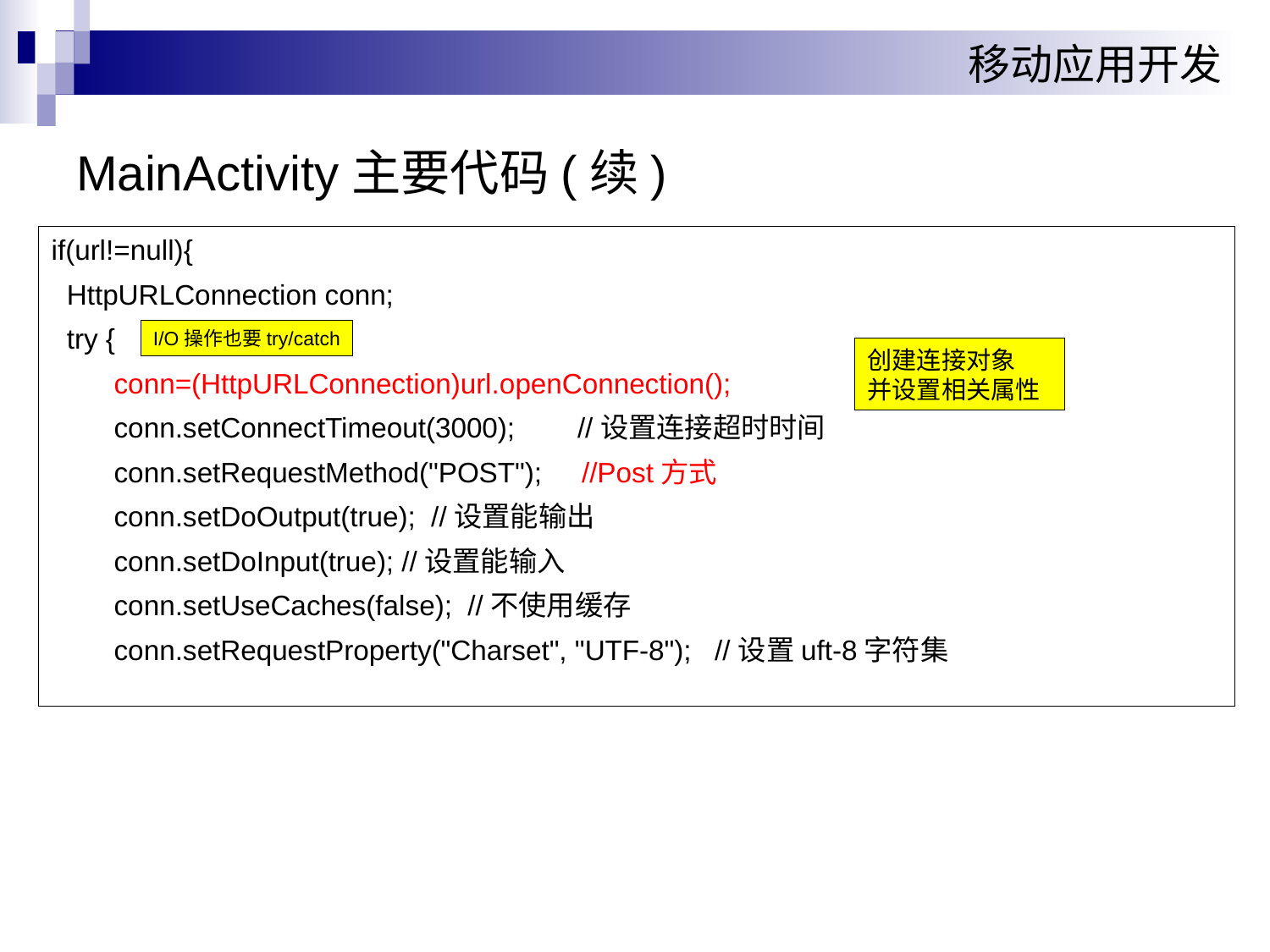

# MainActivity主要代码(续)
if(url!=null){
  HttpURLConnection conn;
  try {
        conn=(HttpURLConnection)url.openConnection();
        conn.setConnectTimeout(3000);        //设置连接超时时间
        conn.setRequestMethod("POST");     //Post方式
        conn.setDoOutput(true);  //设置能输出
        conn.setDoInput(true); //设置能输入
        conn.setUseCaches(false);  //不使用缓存
        conn.setRequestProperty("Charset", "UTF-8");   //设置uft-8字符集
I/O操作也要try/catch
创建连接对象
并设置相关属性